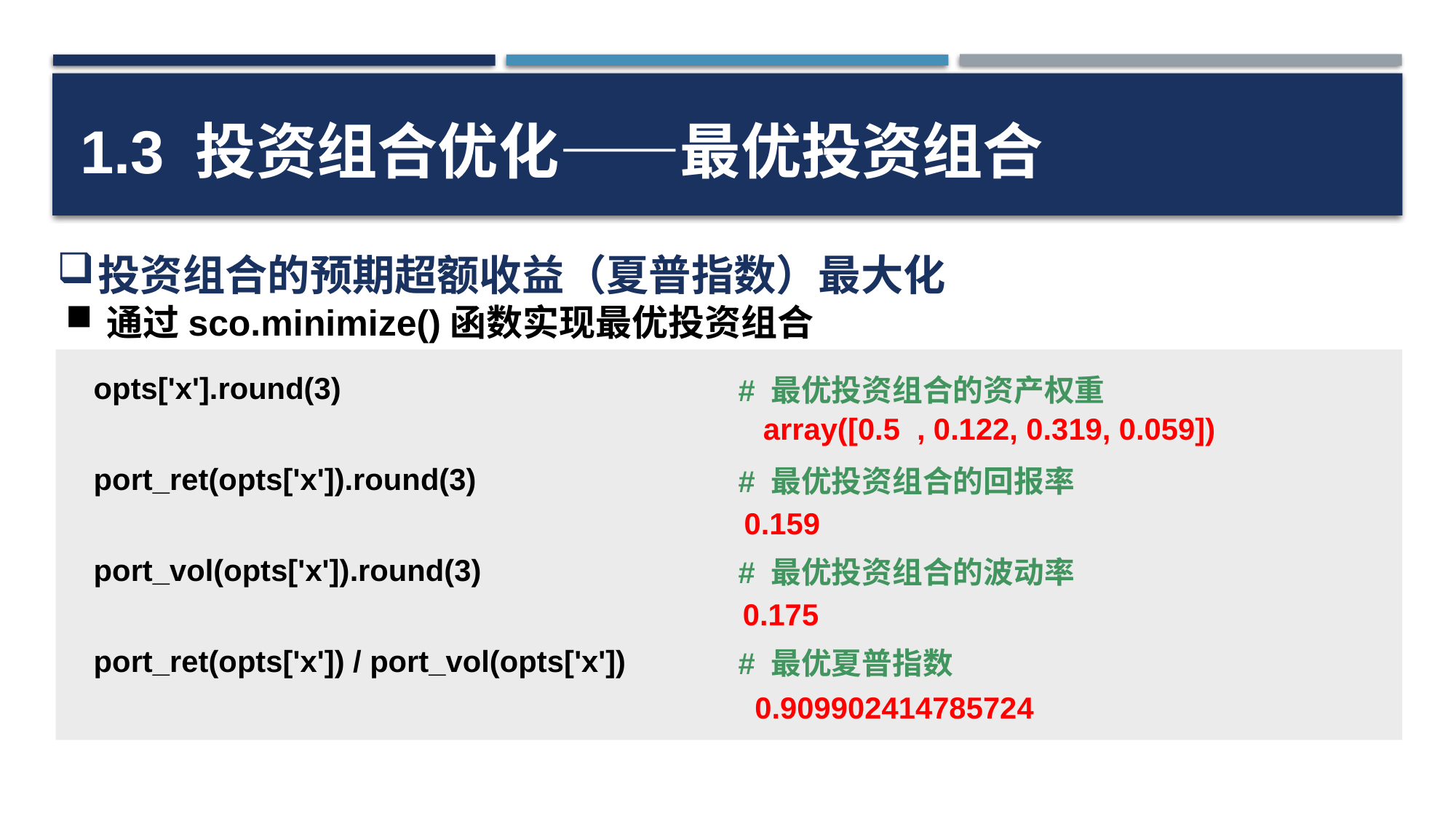

1.3 投资组合优化——最优投资组合
投资组合的预期超额收益（夏普指数）最大化
通过sco.minimize()函数实现最优投资组合

opts['x'].round(3)

port_ret(opts['x']).round(3)

port_vol(opts['x']).round(3)

port_ret(opts['x']) / port_vol(opts['x'])
# 最优投资组合的资产权重

# 最优投资组合的回报率

# 最优投资组合的波动率

# 最优夏普指数
array([0.5  , 0.122, 0.319, 0.059])
0.159
0.175
0.909902414785724
53